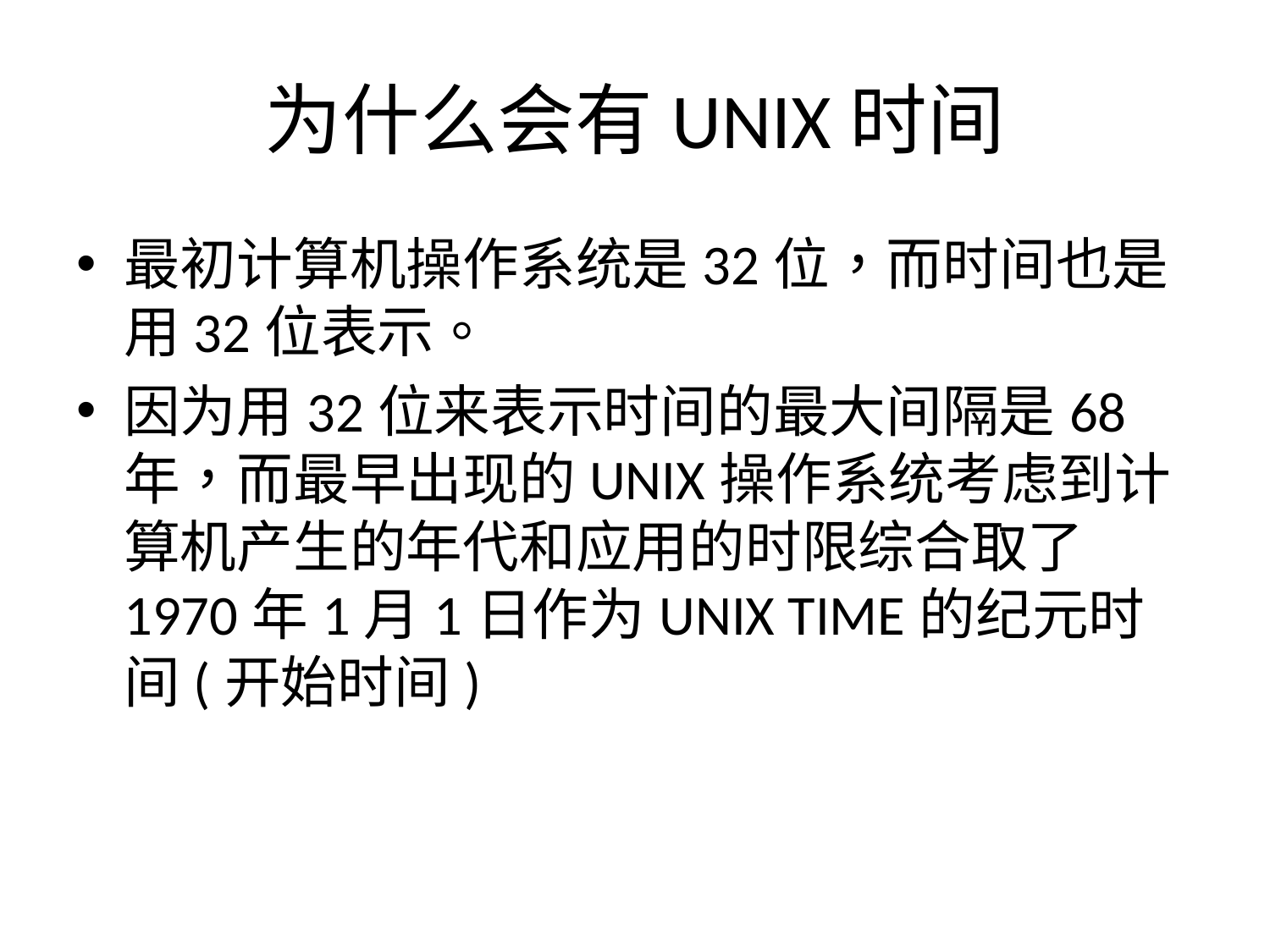

# 为什么会有UNIX时间
最初计算机操作系统是32位，而时间也是用32位表示。
因为用32位来表示时间的最大间隔是68年，而最早出现的UNIX操作系统考虑到计算机产生的年代和应用的时限综合取了1970年1月1日作为UNIX TIME的纪元时间(开始时间)